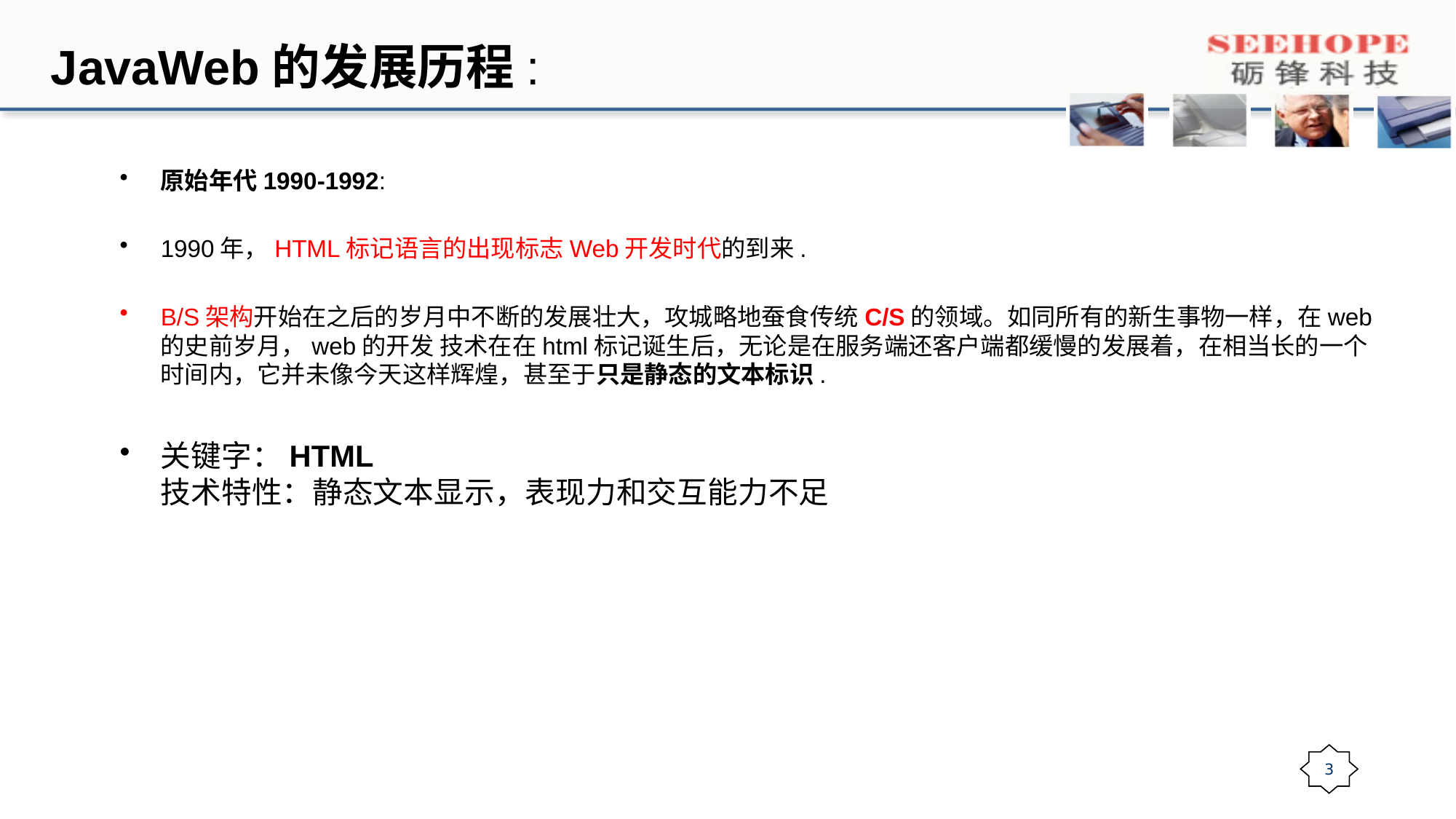

# JavaWeb的发展历程:
原始年代1990-1992:

1990年，HTML标记语言的出现标志Web开发时代的到来.

B/S架构开始在之后的岁月中不断的发展壮大，攻城略地蚕食传统C/S的领域。如同所有的新生事物一样，在web的史前岁月，web的开发 技术在在html标记诞生后，无论是在服务端还客户端都缓慢的发展着，在相当长的一个时间内，它并未像今天这样辉煌，甚至于只是静态的文本标识.

关键字：HTML
技术特性：静态文本显示，表现力和交互能力不足